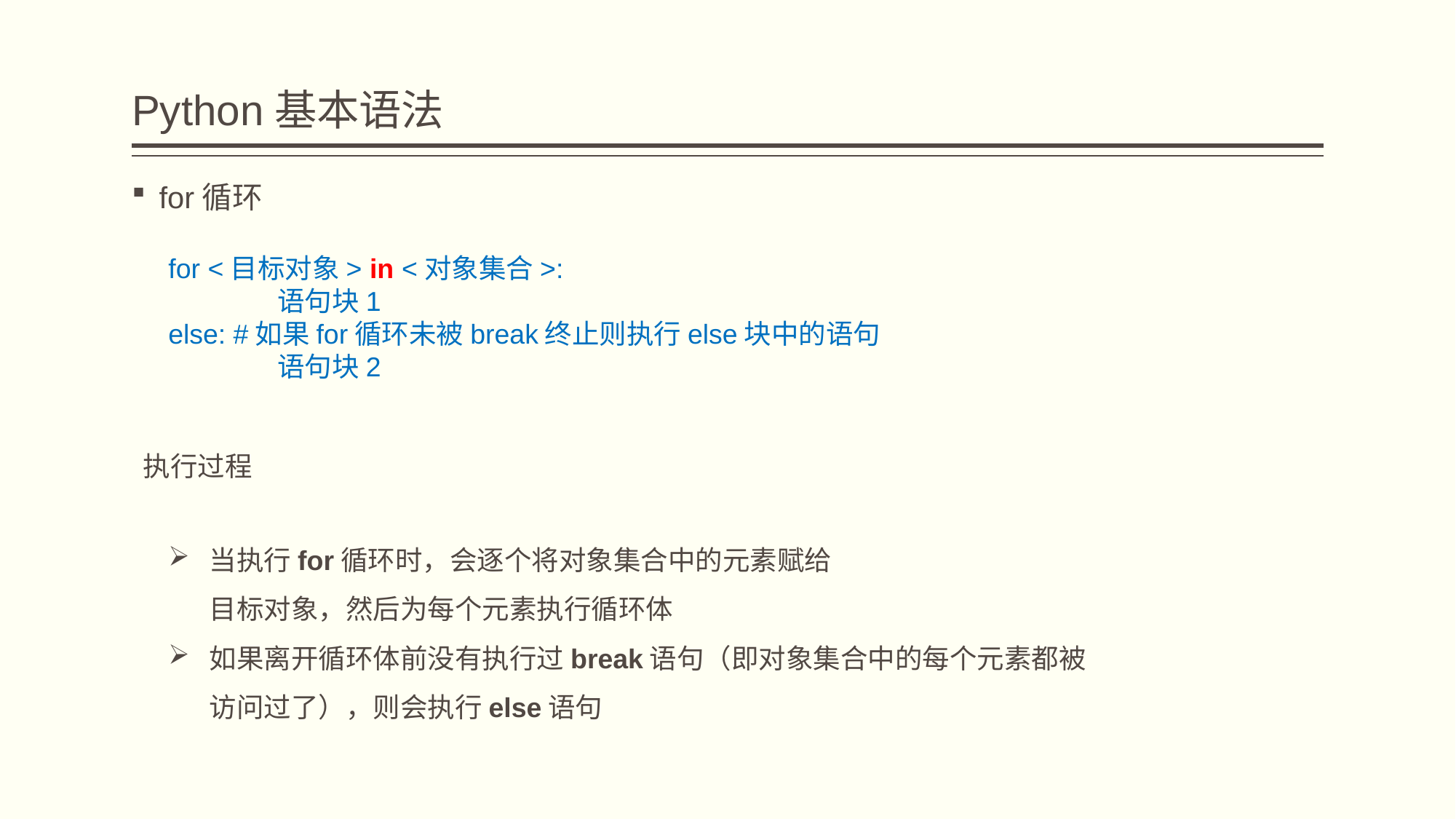

# Python基本语法
for循环
for <目标对象> in <对象集合>:
	语句块1
else: #如果for循环未被break终止则执行else块中的语句
	语句块2
执行过程
当执行for循环时，会逐个将对象集合中的元素赋给
目标对象，然后为每个元素执行循环体
如果离开循环体前没有执行过break语句（即对象集合中的每个元素都被访问过了），则会执行else语句